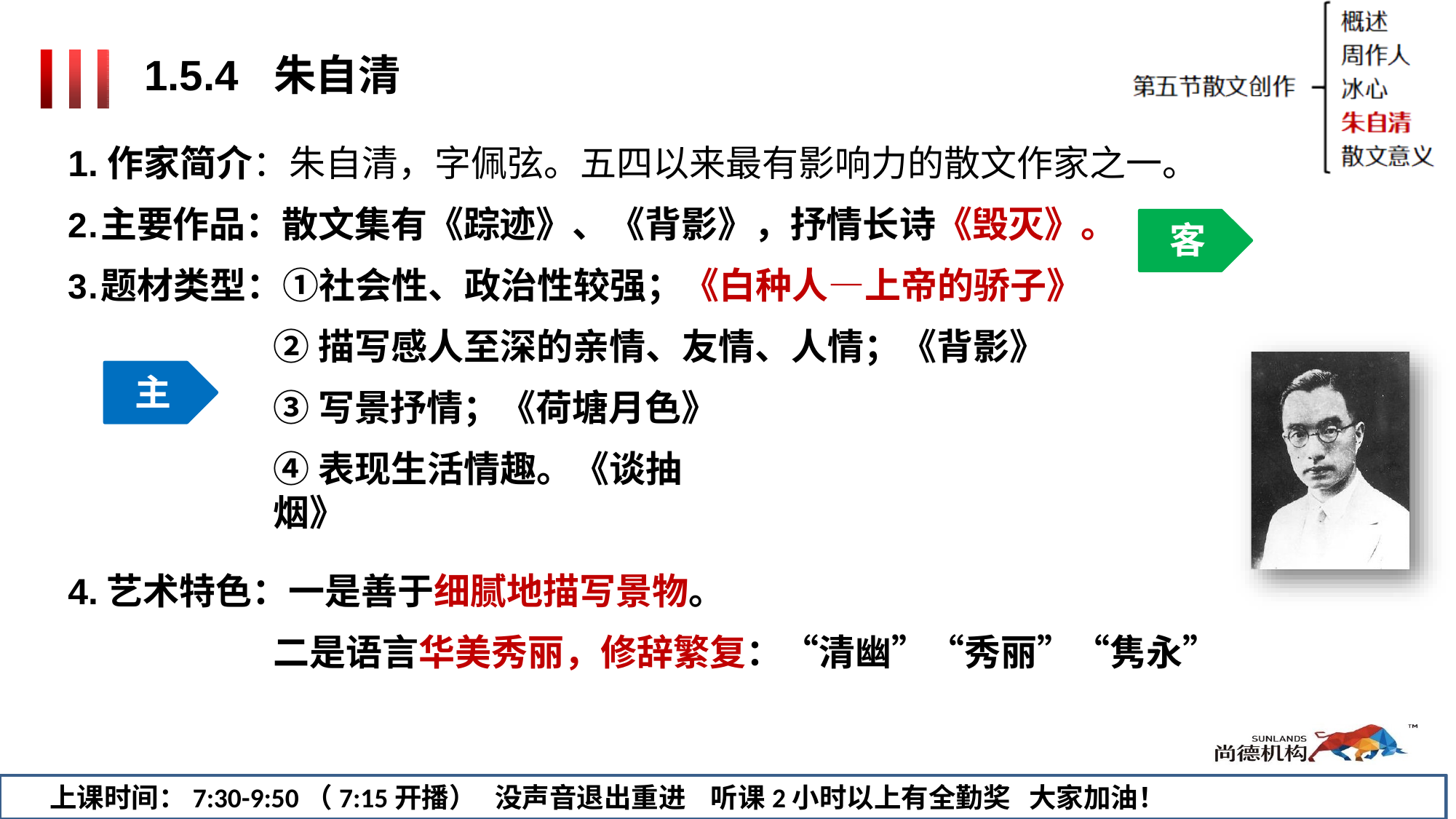

# 1.5.4	朱自清

1.作家简介：朱自清，字佩弦。五四以来最有影响力的散文作家之一。
主要作品：散文集有《踪迹》、《背影》，抒情长诗《毁灭》。
题材类型：①社会性、政治性较强；《白种人—上帝的骄子》
②描写感人至深的亲情、友情、人情；《背影》

客

③写景抒情；《荷塘月色》
④表现生活情趣。《谈抽烟》
主
4.艺术特色：一是善于细腻地描写景物。
二是语言华美秀丽，修辞繁复：“清幽”“秀丽”“隽永”